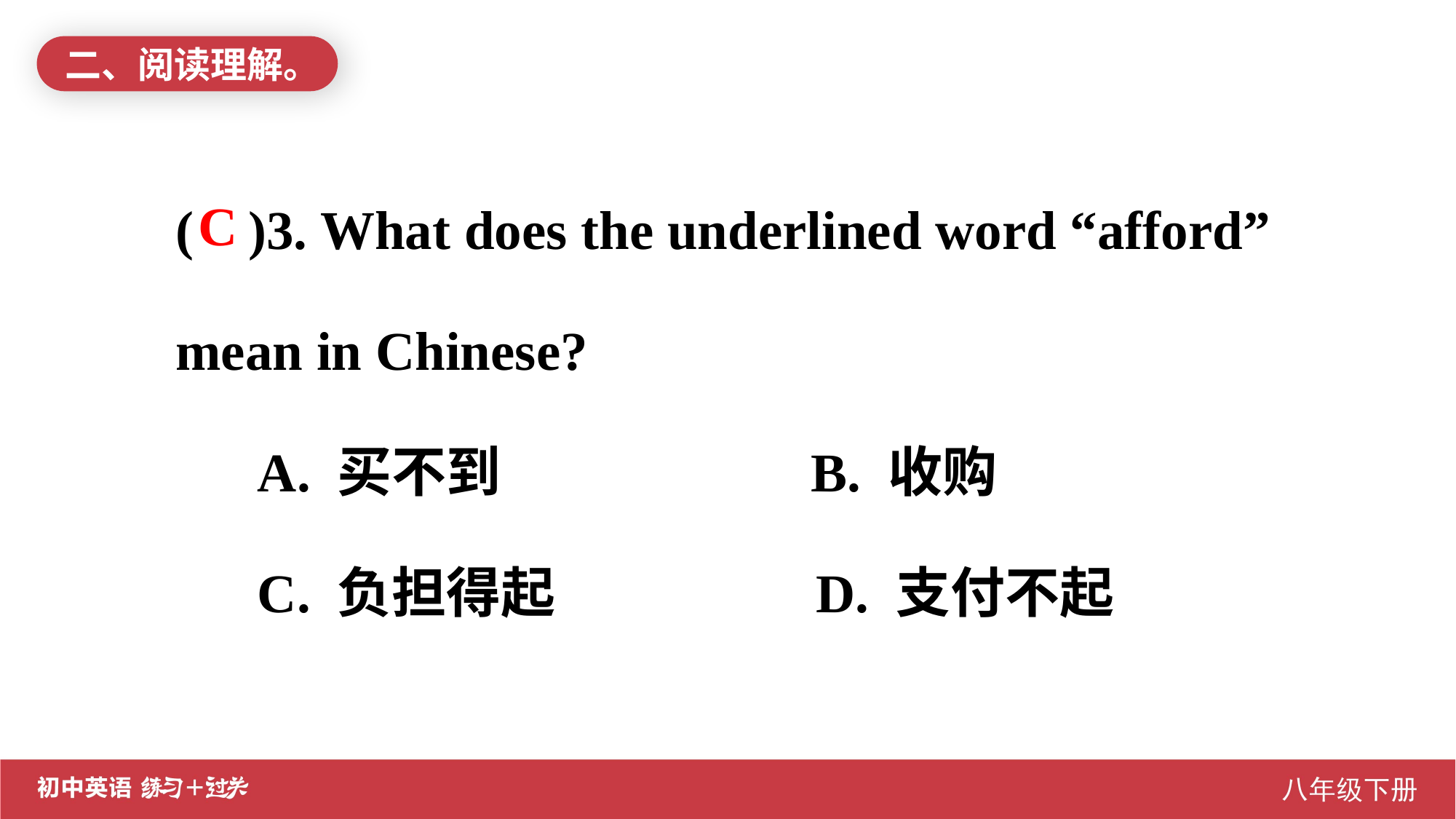

二、阅读理解。
(    )3. What does the underlined word “afford” mean in Chinese?
      A. 买不到                        B. 收购
      C. 负担得起                    D. 支付不起
C